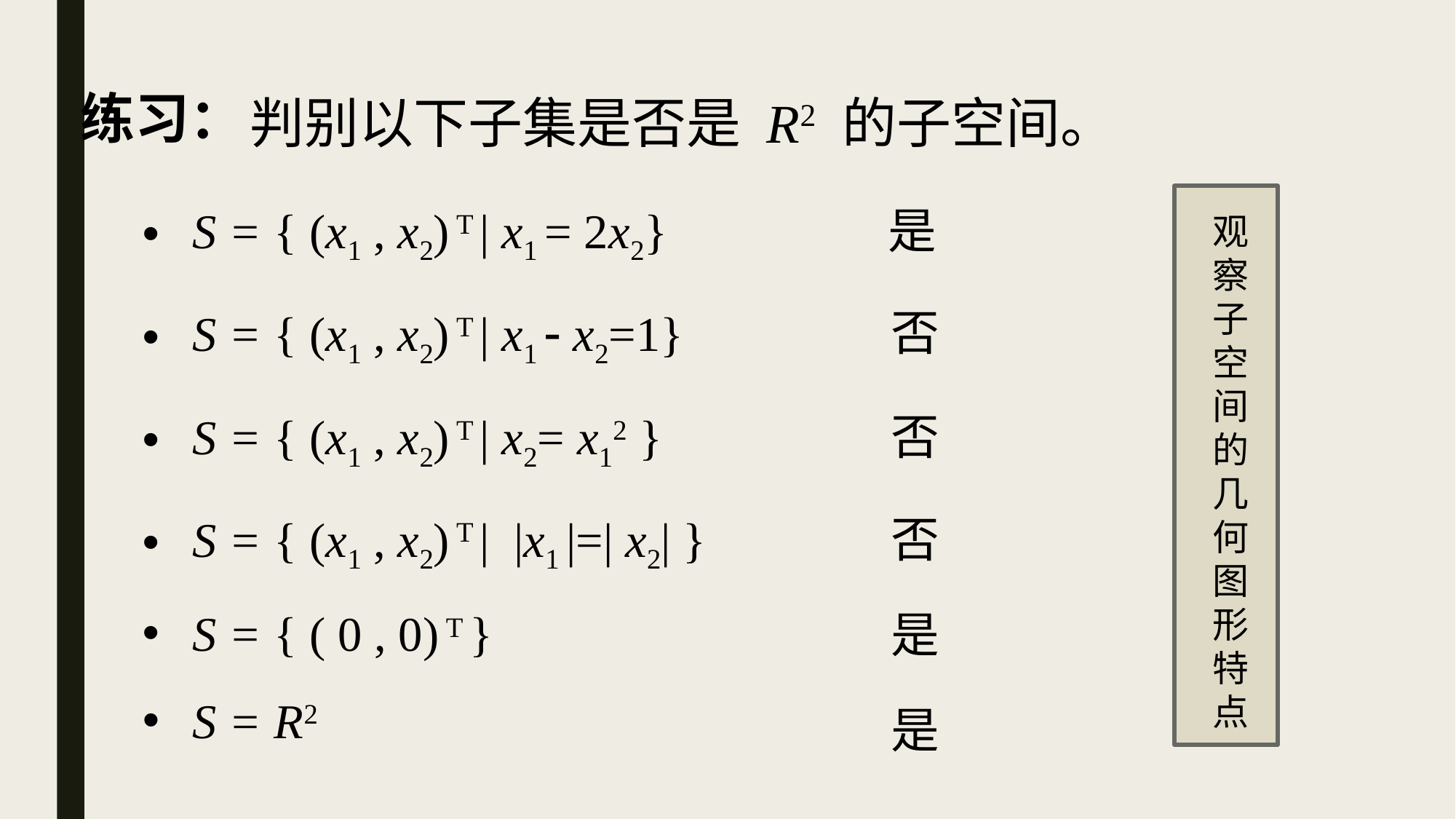

练习：
判别以下子集是否是 R2 的子空间。

  S = { (x1 , x2) T | x1 = 2x2}
是
观
察
子
空
间
的
几
何
图
形
特
点
否
  S = { (x1 , x2) T | x1 − x2=1}
  S = { (x1 , x2) T | x2= x12 }
否
  S = { (x1 , x2) T |  |x1 |=| x2| }
否
  S = { ( 0 , 0) T }
是
  S = R2
是